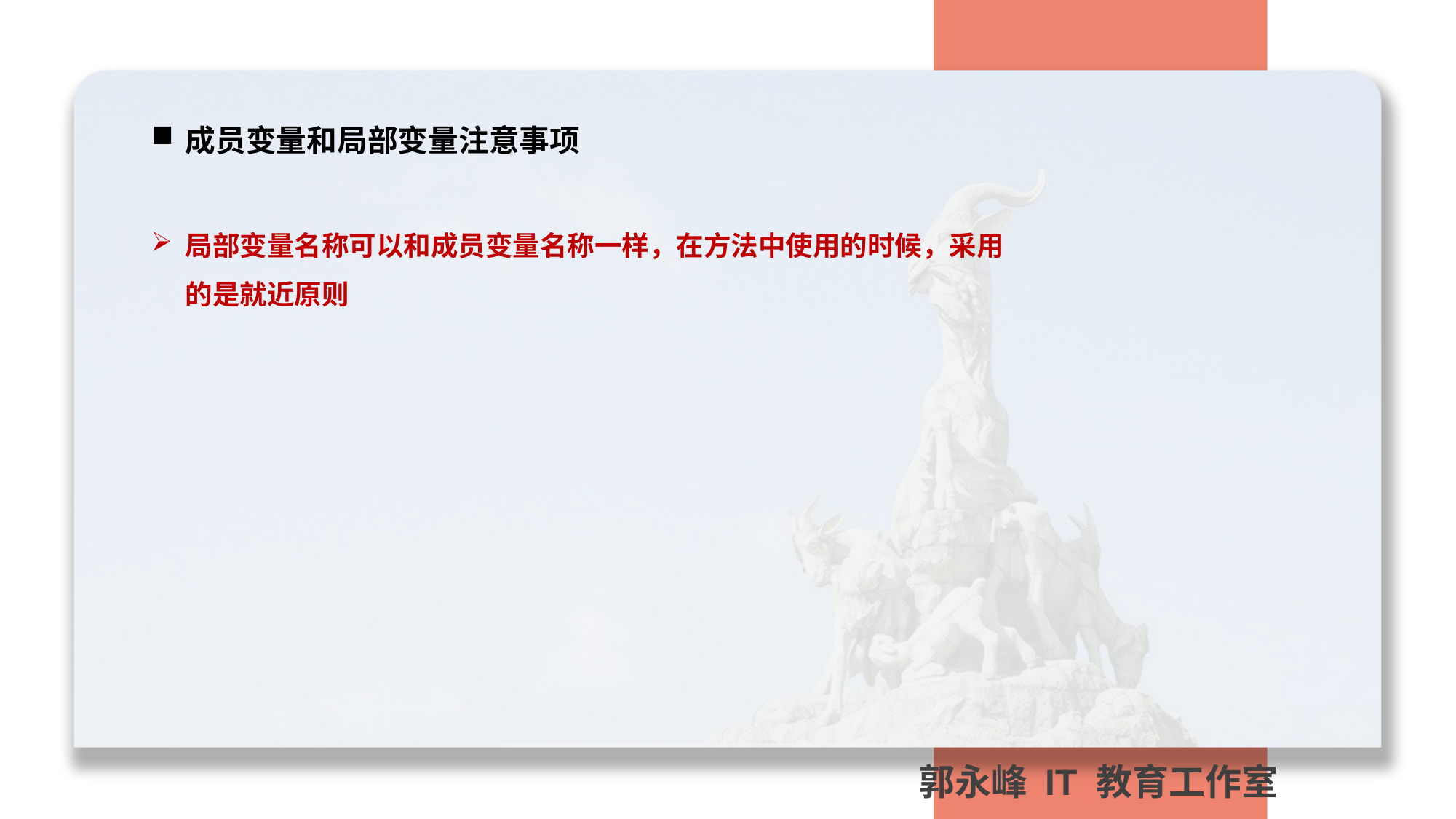

成员变量和局部变量注意事项

局部变量名称可以和成员变量名称一样，在方法中使用的时候，采用的是就近原则